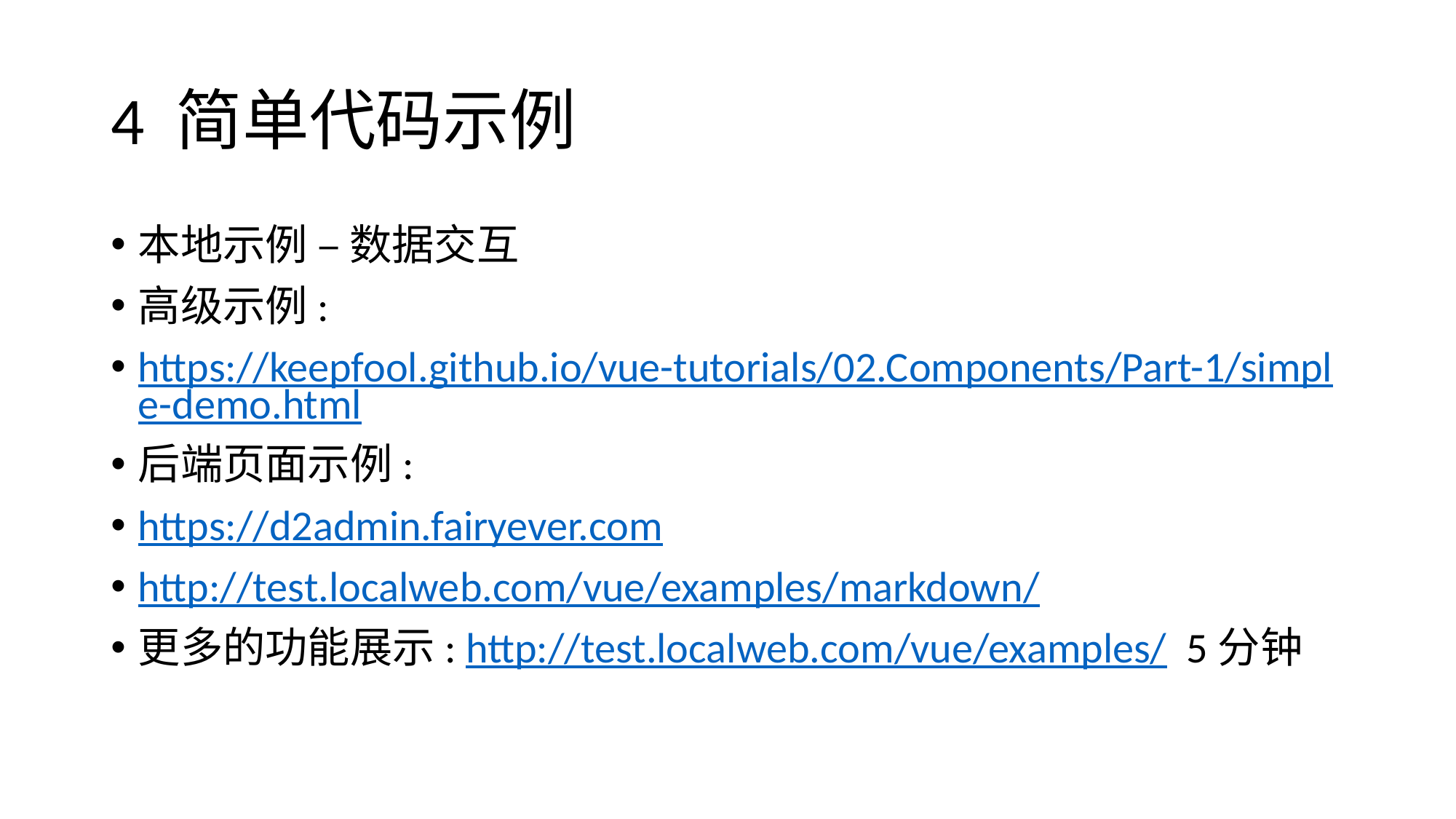

# 4 简单代码示例
本地示例 – 数据交互
高级示例:
https://keepfool.github.io/vue-tutorials/02.Components/Part-1/simple-demo.html
后端页面示例:
https://d2admin.fairyever.com
http://test.localweb.com/vue/examples/markdown/
更多的功能展示: http://test.localweb.com/vue/examples/  5分钟